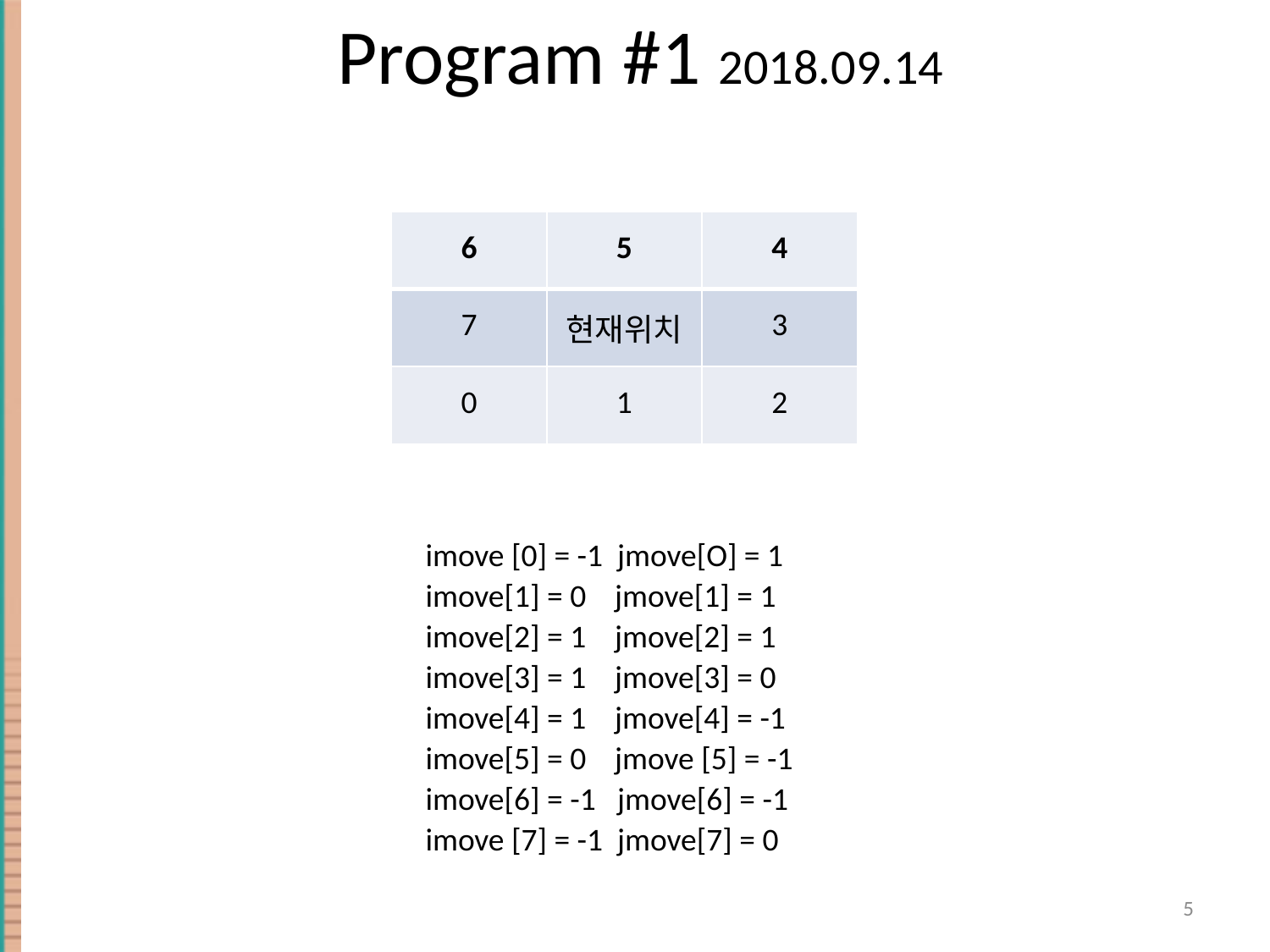

# Program #1 2018.09.14
| 6 | 5 | 4 |
| --- | --- | --- |
| 7 | 현재위치 | 3 |
| 0 | 1 | 2 |
imove [0] = -1  jmove[O] = 1
imove[1] = 0    jmove[1] = 1
imove[2] = 1    jmove[2] = 1
imove[3] = 1    jmove[3] = 0
imove[4] = 1    jmove[4] = -1
imove[5] = 0    jmove [5] = -1
imove[6] = -1   jmove[6] = -1
imove [7] = -1  jmove[7] = 0
5